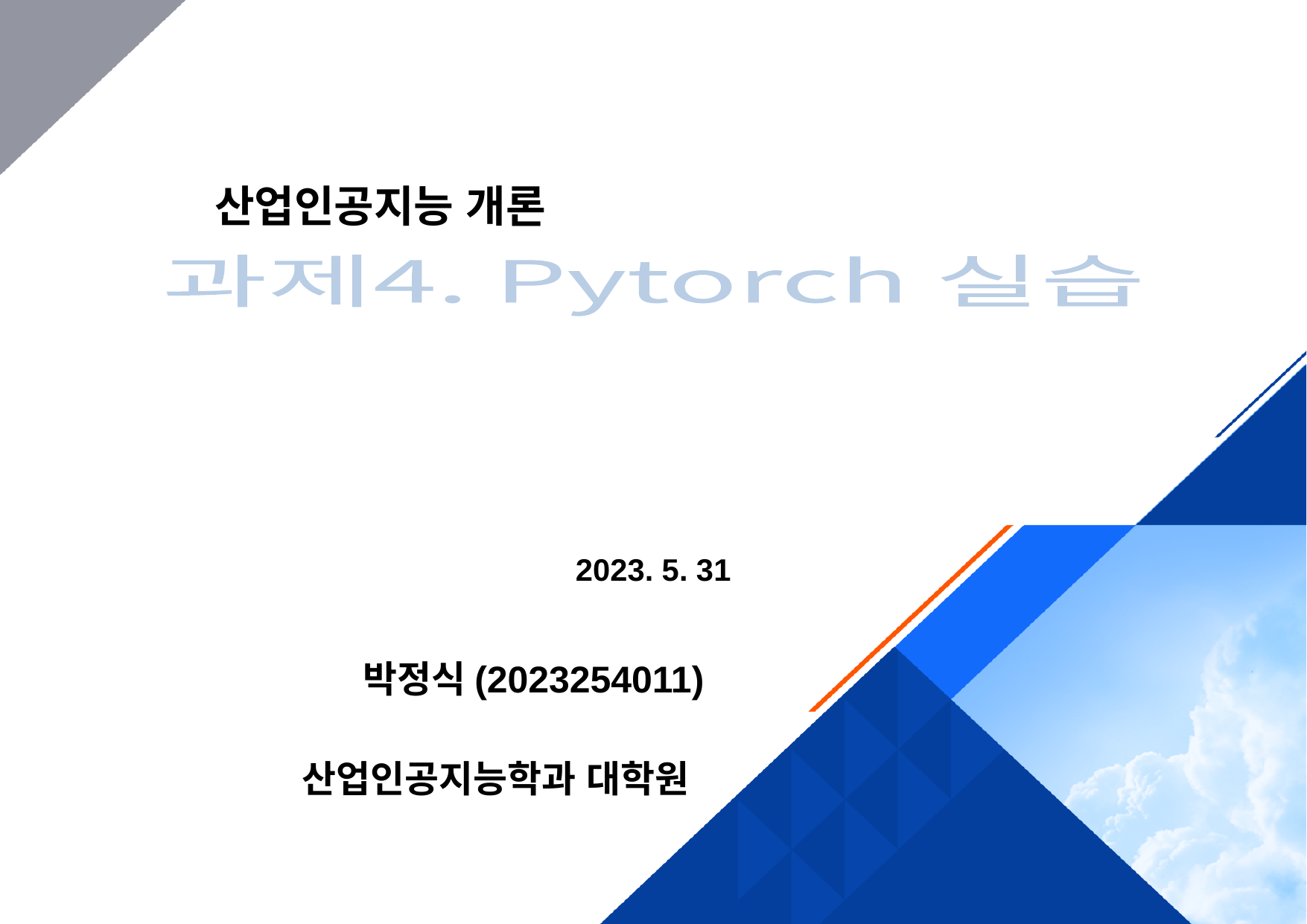

산업인공지능 개론
과제4. Pytorch 실습
2023. 5. 31
박정식(2023254011)
산업인공지능학과 대학원